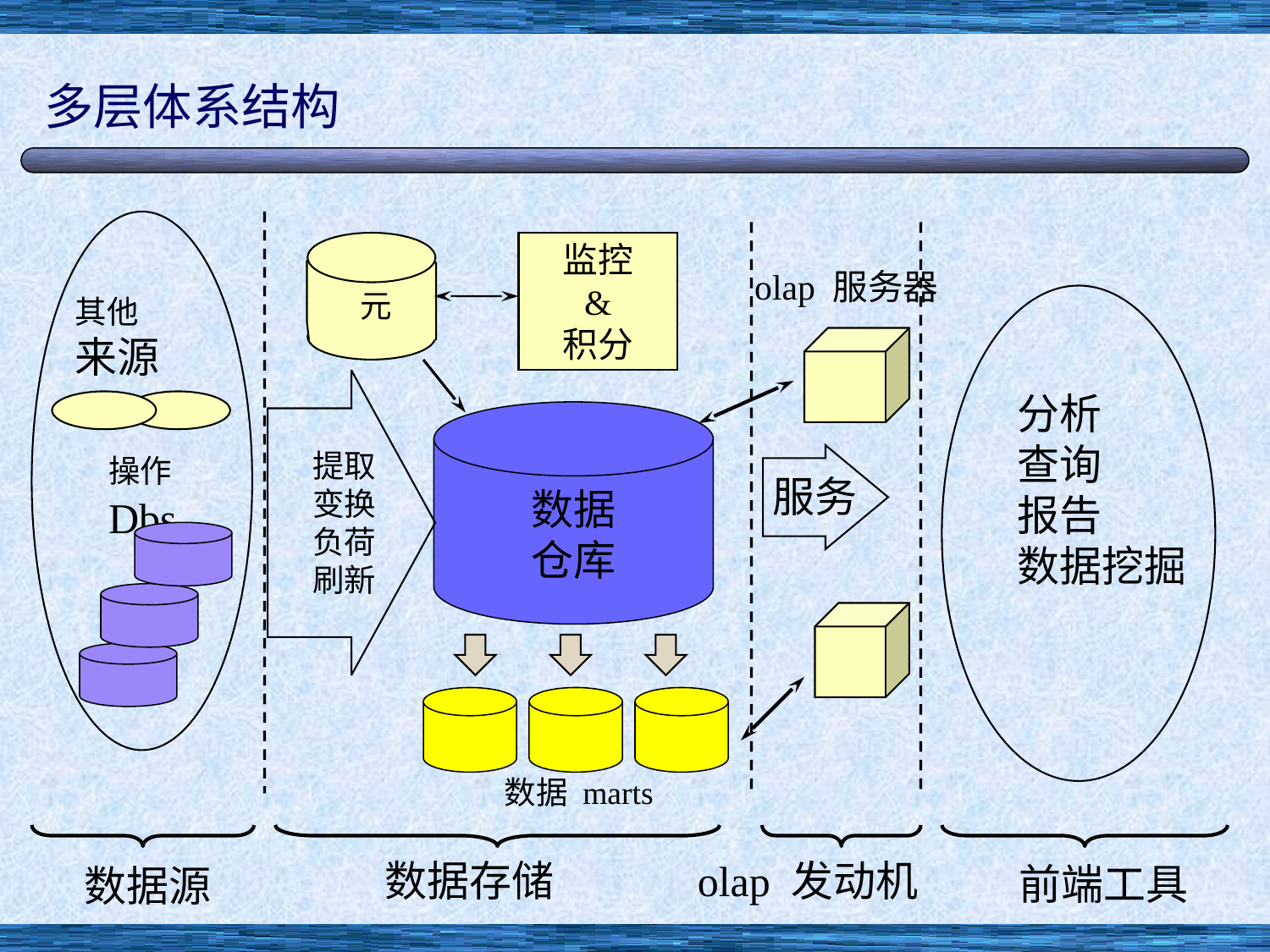

多层体系结构

其他
来源

操作
Dbs

监控
&
积分
olap 服务器
元

提取
变换
负荷
刷新

分析
查询
报告
数据挖掘

服务
数据
仓库

数据 marts
数据源
olap 发动机
数据存储
前端工具